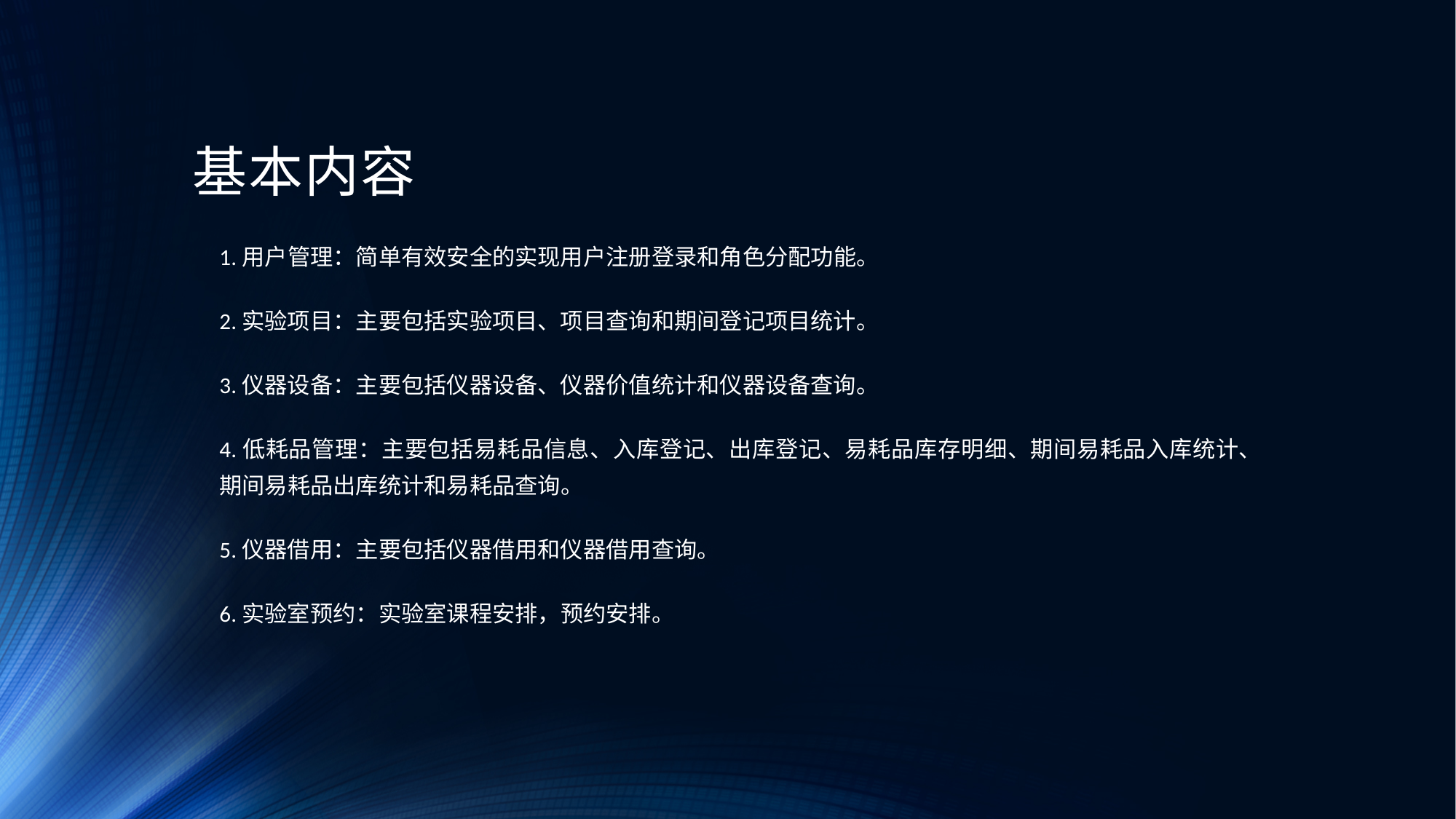

# 基本内容
1.用户管理：简单有效安全的实现用户注册登录和角色分配功能。
2.实验项目：主要包括实验项目、项目查询和期间登记项目统计。
3.仪器设备：主要包括仪器设备、仪器价值统计和仪器设备查询。
4.低耗品管理：主要包括易耗品信息、入库登记、出库登记、易耗品库存明细、期间易耗品入库统计、期间易耗品出库统计和易耗品查询。
5.仪器借用：主要包括仪器借用和仪器借用查询。
6.实验室预约：实验室课程安排，预约安排。